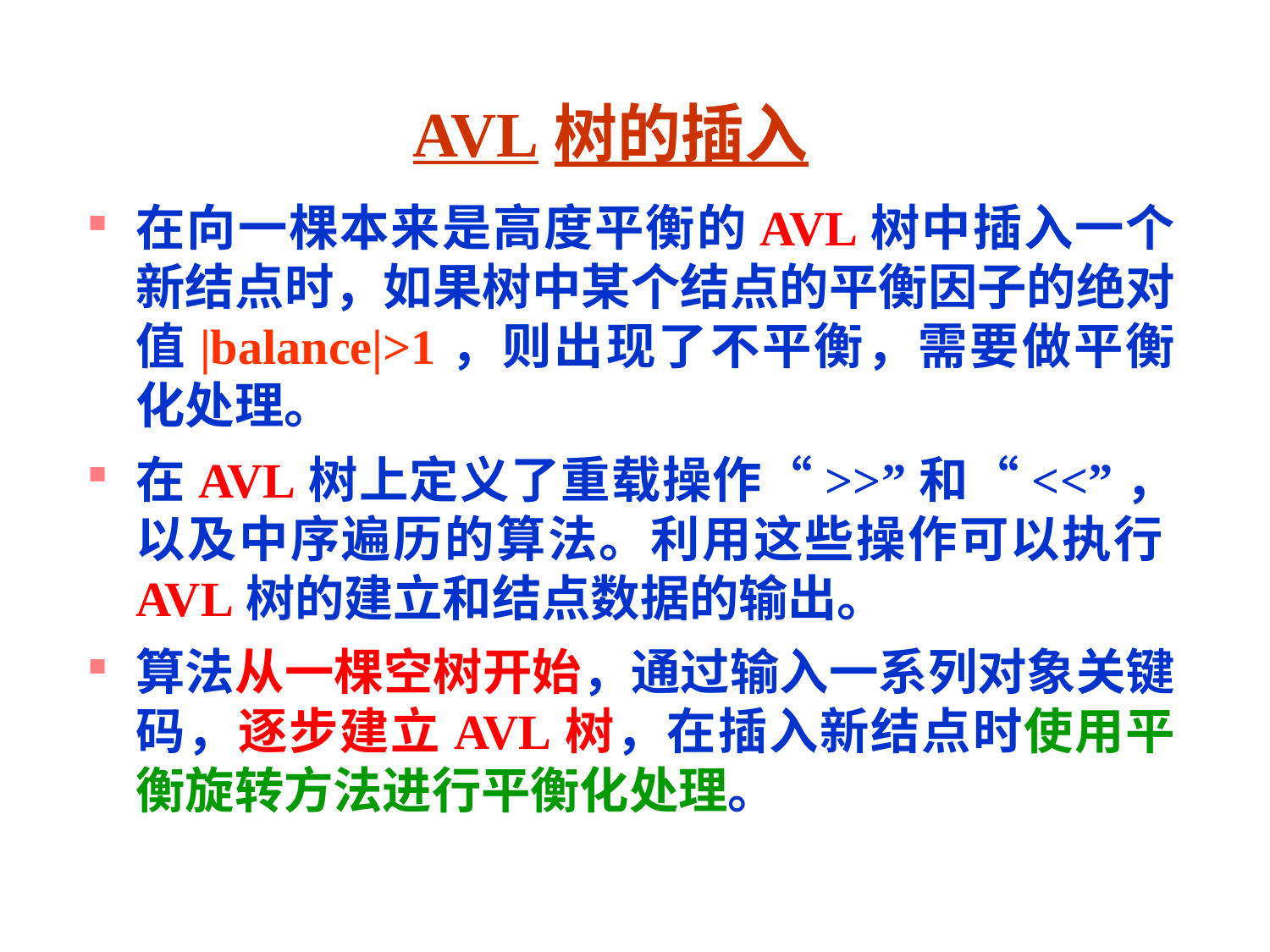

# AVL树的插入
在向一棵本来是高度平衡的AVL树中插入一个新结点时，如果树中某个结点的平衡因子的绝对值|balance|>1，则出现了不平衡，需要做平衡化处理。
在AVL树上定义了重载操作“>>”和“<<”，以及中序遍历的算法。利用这些操作可以执行AVL树的建立和结点数据的输出。
算法从一棵空树开始，通过输入一系列对象关键码，逐步建立AVL树，在插入新结点时使用平衡旋转方法进行平衡化处理。
145